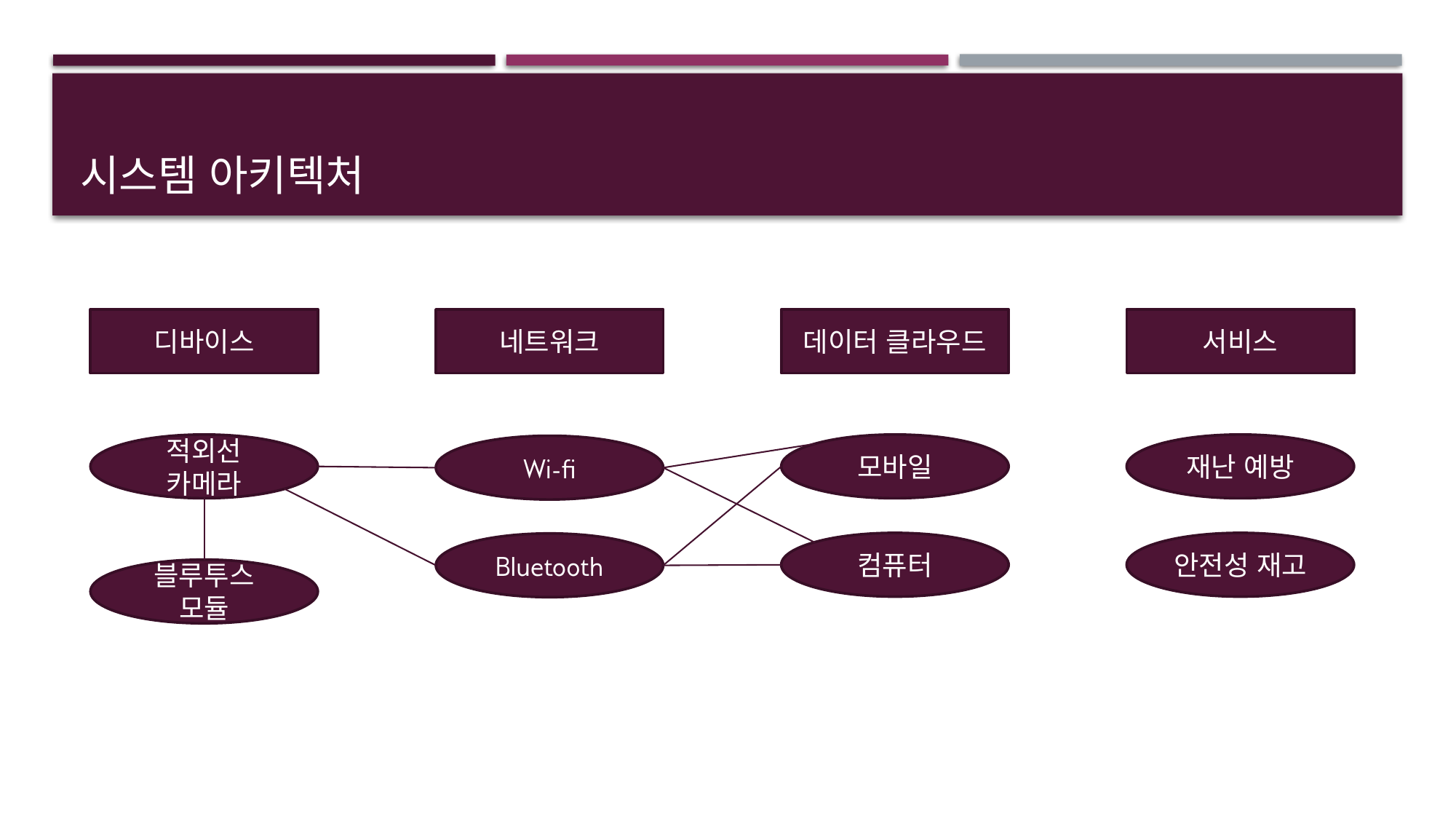

# 시스템 아키텍처
디바이스
네트워크
데이터 클라우드
서비스
적외선 카메라
모바일
재난 예방
Wi-fi
컴퓨터
안전성 재고
Bluetooth
블루투스 모듈